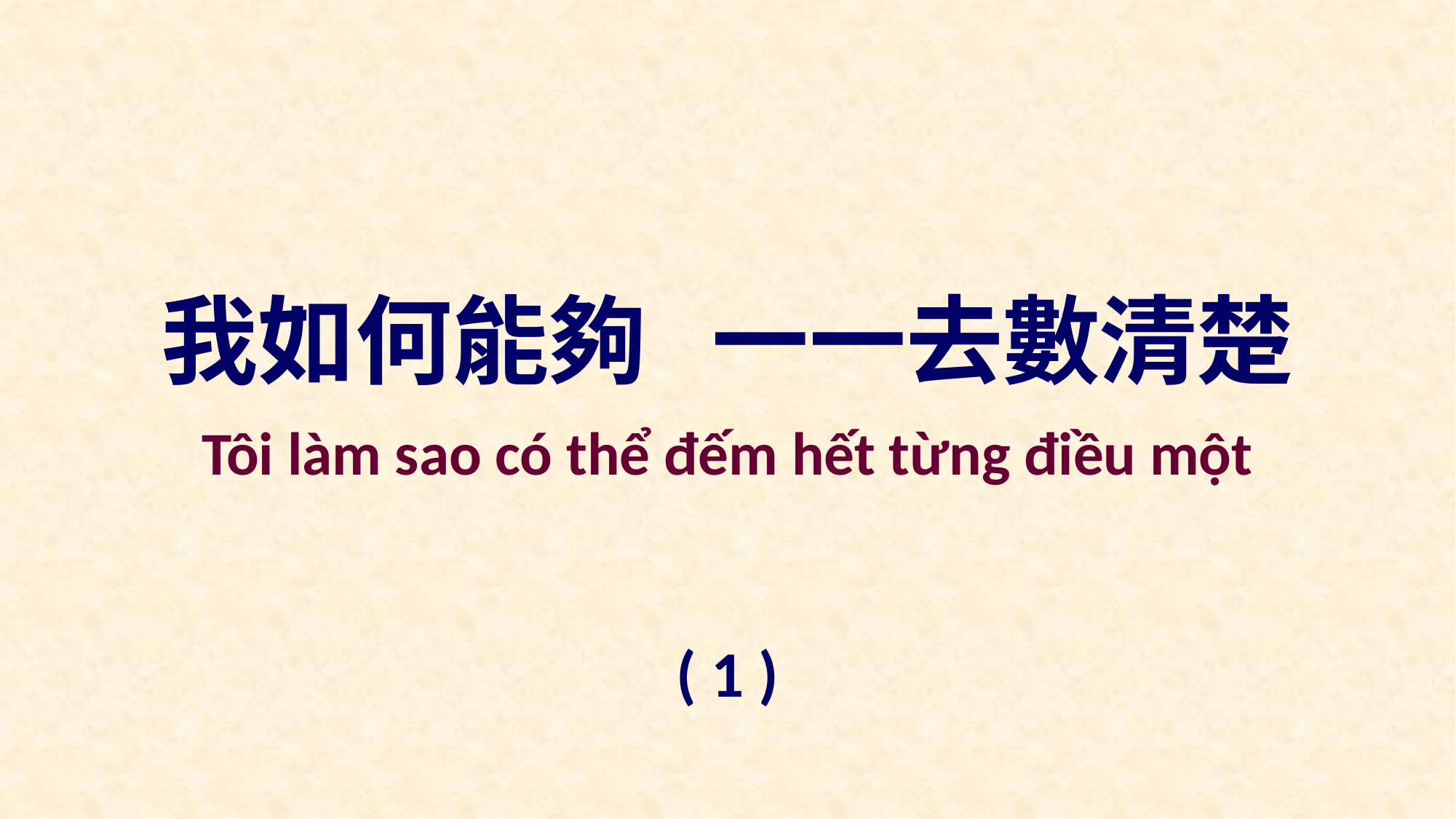

我如何能夠   一一去數清楚
Tôi làm sao có thể đếm hết từng điều một
( 1 )